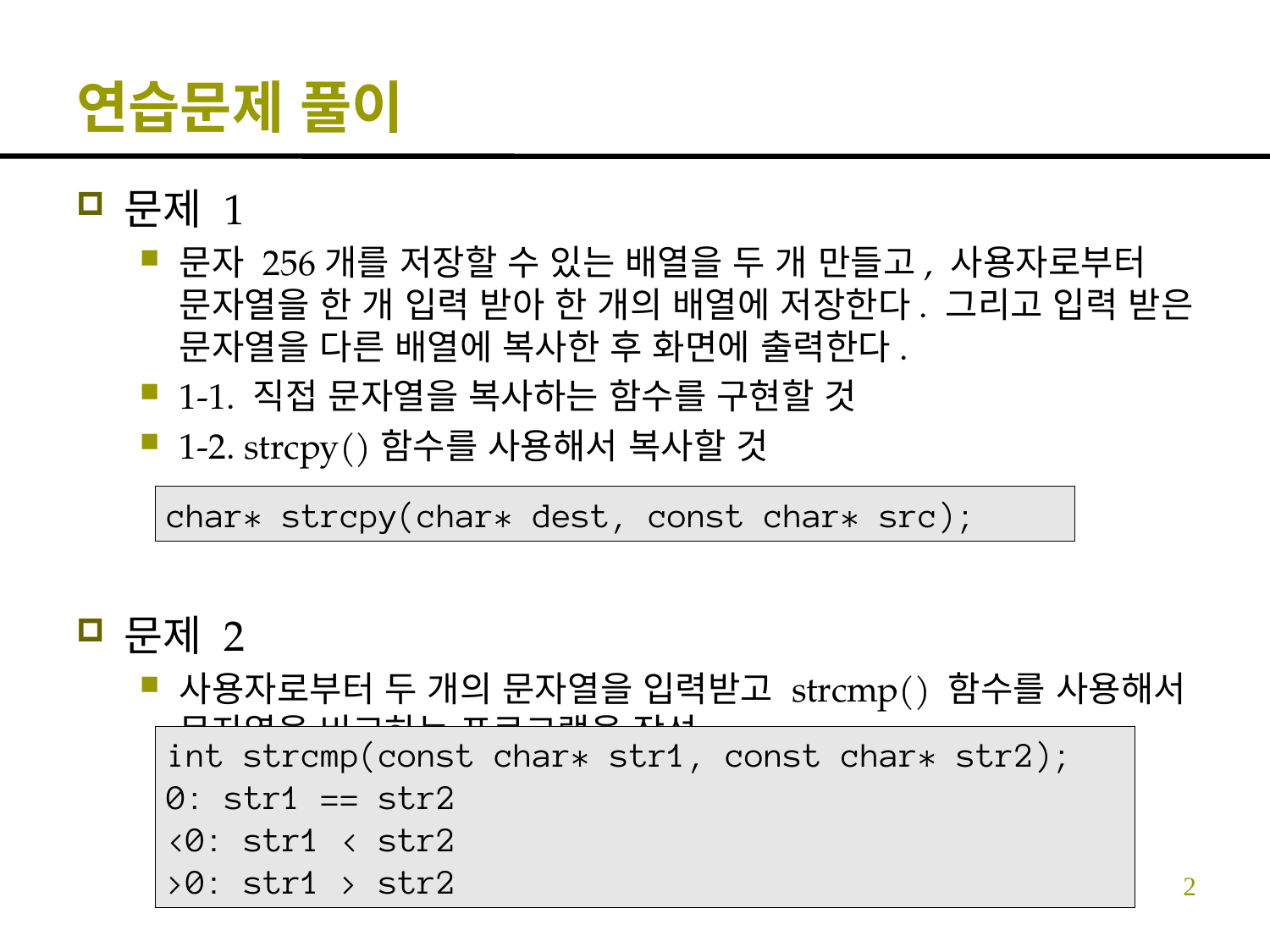

# 연습문제 풀이
문제 1
문자 256개를 저장할 수 있는 배열을 두 개 만들고, 사용자로부터 문자열을 한 개 입력 받아 한 개의 배열에 저장한다. 그리고 입력 받은 문자열을 다른 배열에 복사한 후 화면에 출력한다.
1-1. 직접 문자열을 복사하는 함수를 구현할 것
1-2. strcpy()함수를 사용해서 복사할 것

문제 2
사용자로부터 두 개의 문자열을 입력받고 strcmp() 함수를 사용해서 문자열을 비교하는 프로그램을 작성

char* strcpy(char* dest, const char* src);
int strcmp(const char* str1, const char* str2);
0: str1 == str2
<0: str1 < str2
>0: str1 > str2